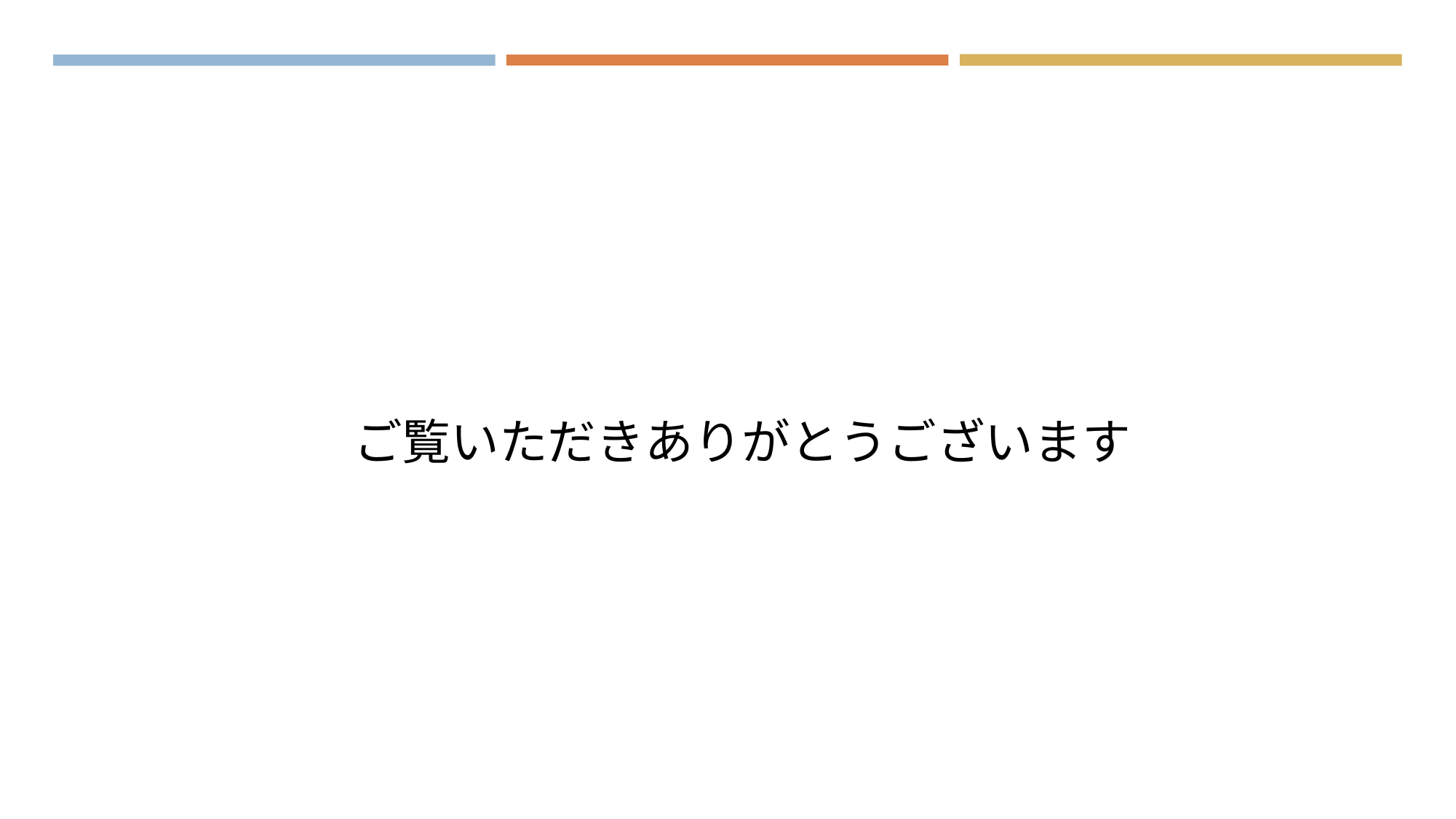

ご覧いただきありがとうございます
ご覧いただきありがとうございます